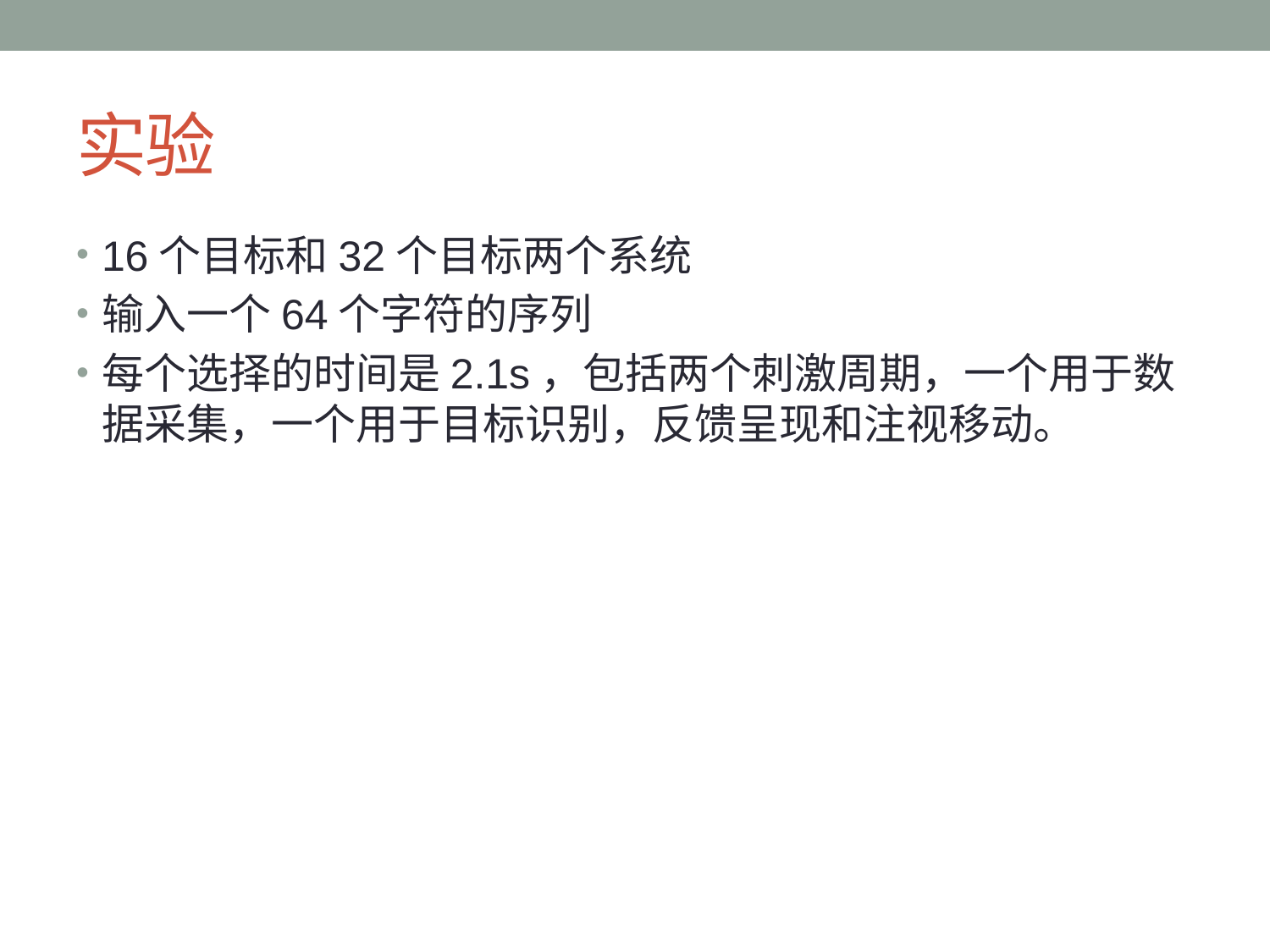

# 实验
16个目标和32个目标两个系统
输入一个64个字符的序列
每个选择的时间是2.1s，包括两个刺激周期，一个用于数据采集，一个用于目标识别，反馈呈现和注视移动。